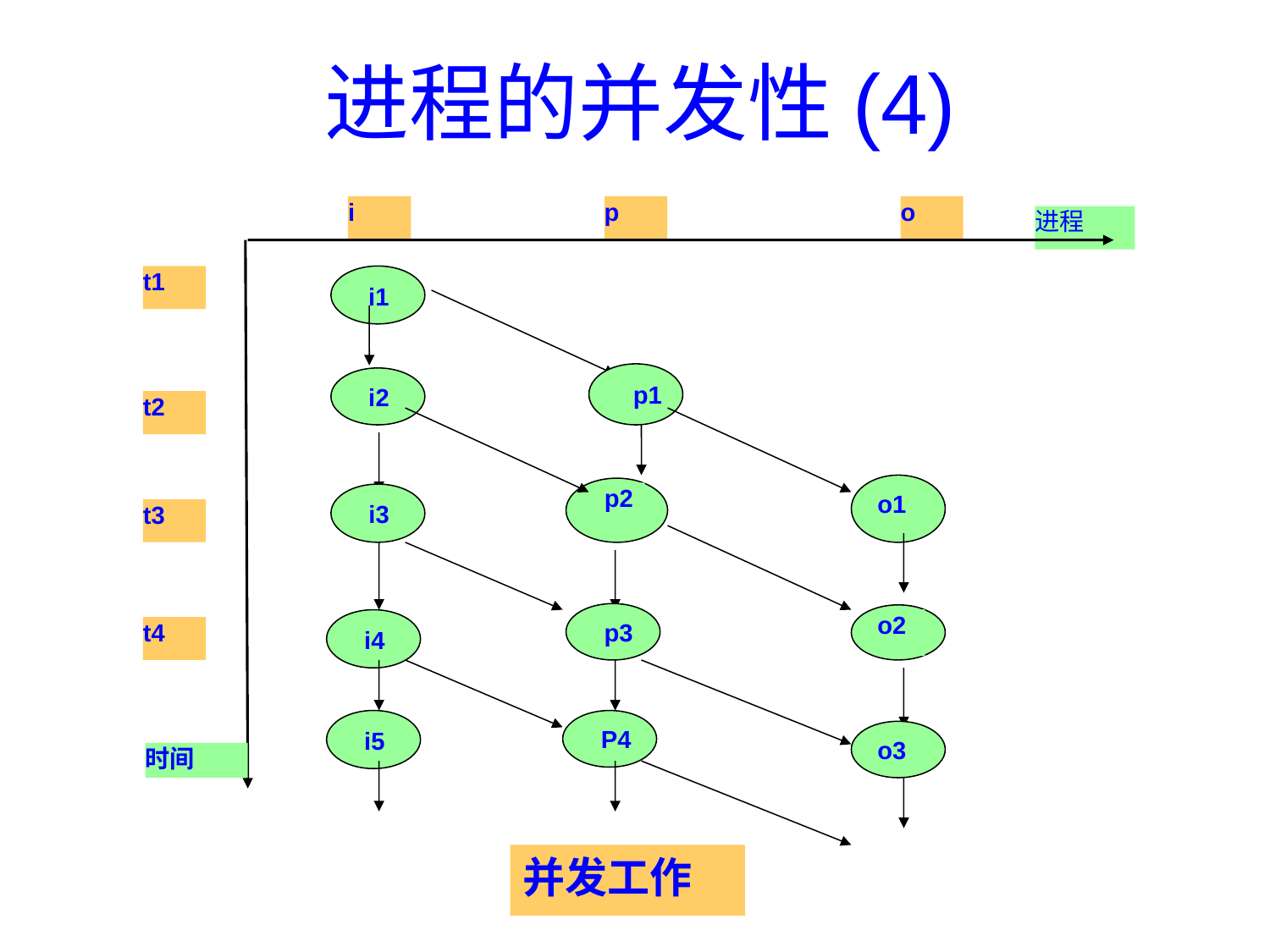

进程的并发性(4)
i
p
o
进程

t1

i1

p1
i2
t2

p2

o1
i3
t3

o2

t4
p3
i4

P4
i5
o3
时间

并发工作